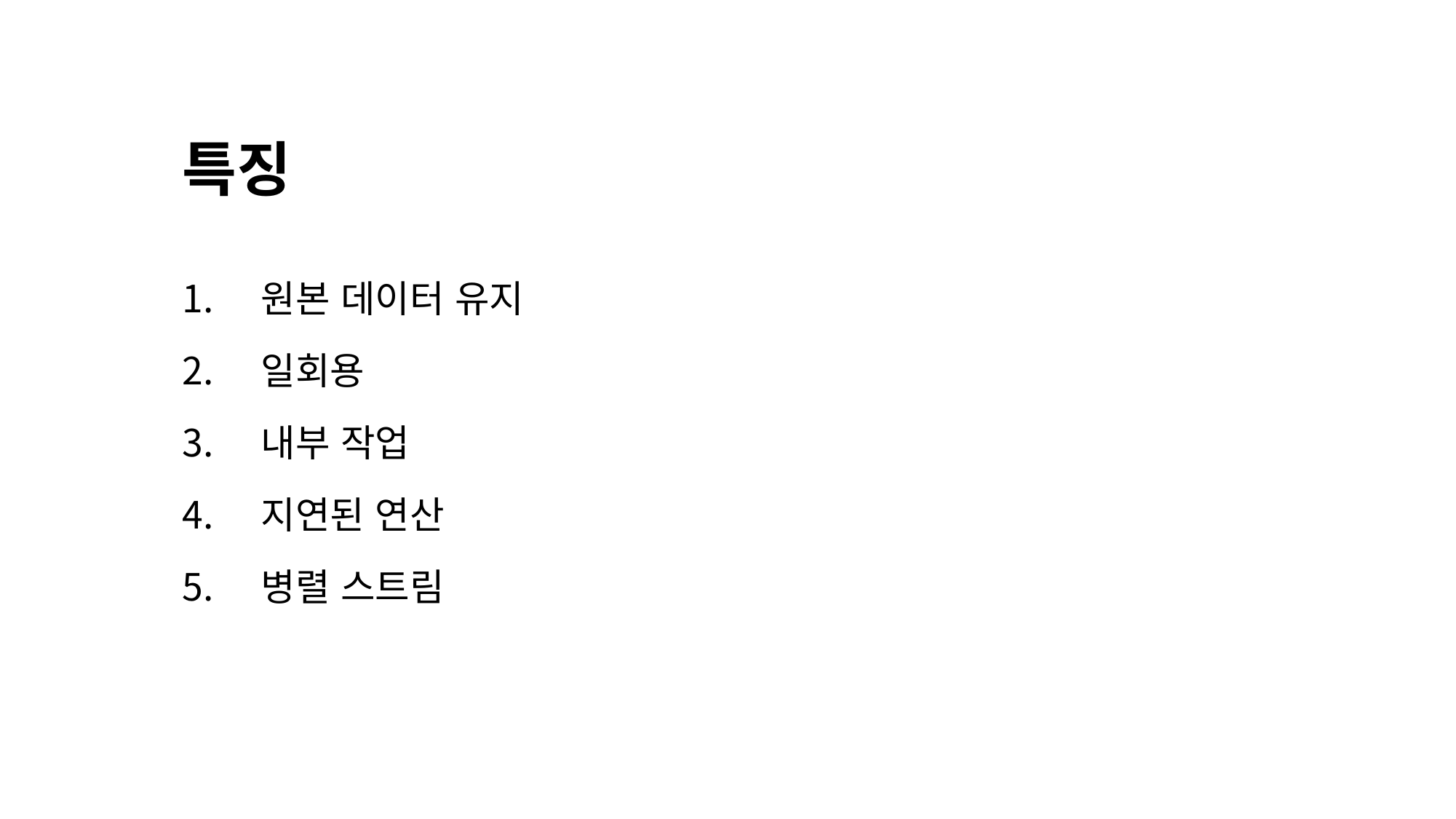

특징

원본 데이터 유지
일회용
내부 작업
지연된 연산
병렬 스트림